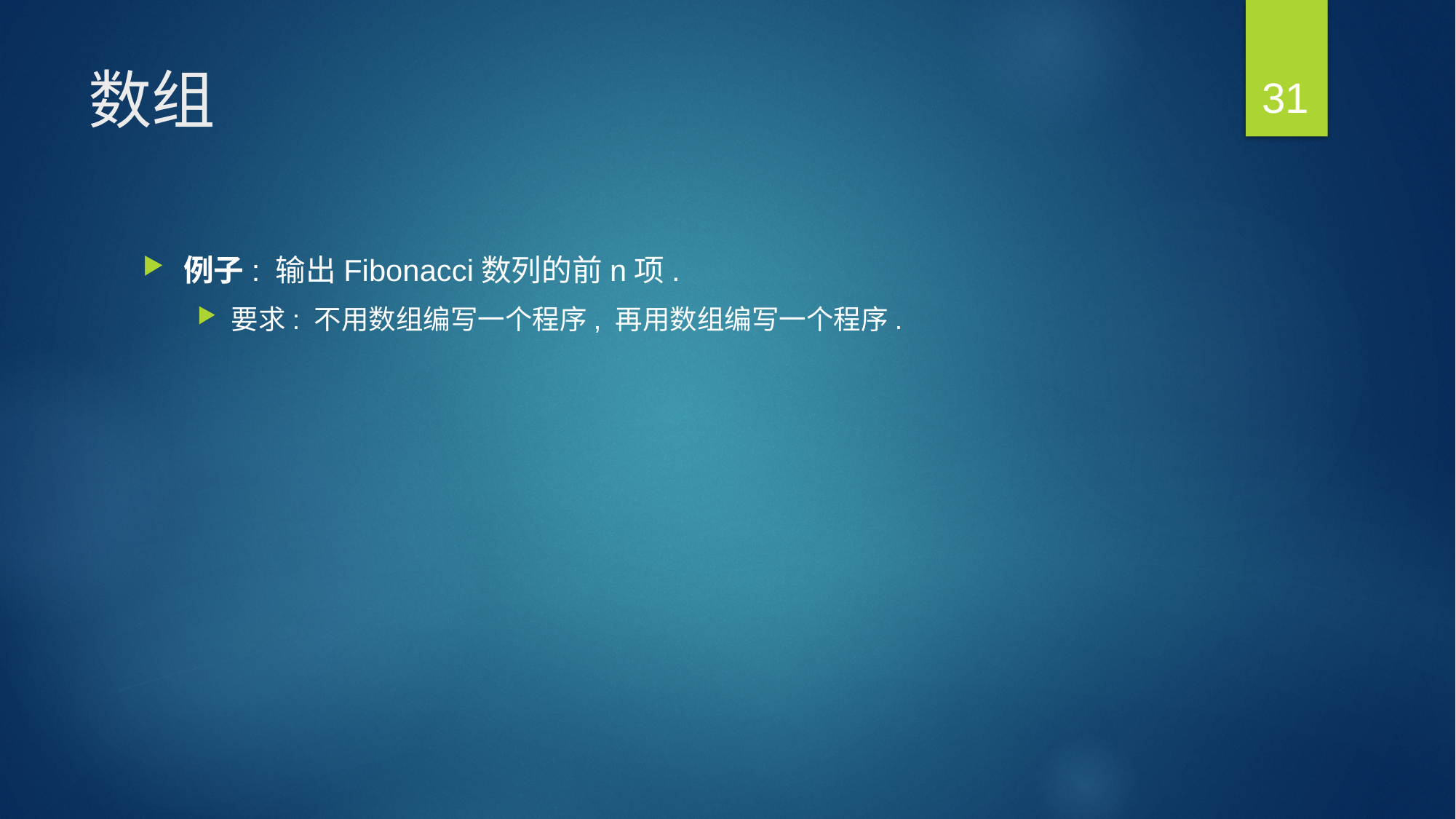

31
# 数组
例子: 输出Fibonacci数列的前n项.
要求: 不用数组编写一个程序, 再用数组编写一个程序.